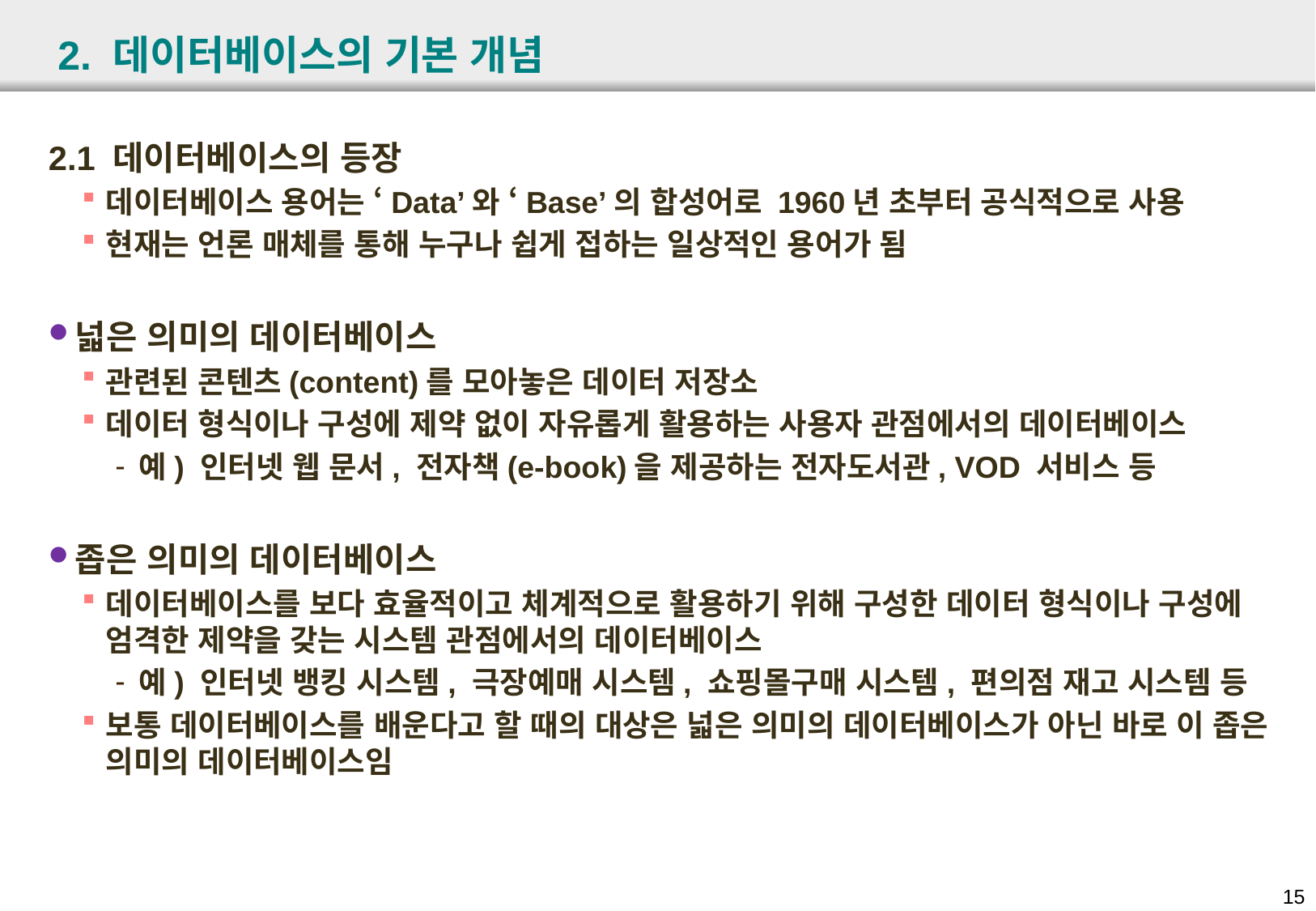

# 2. 데이터베이스의 기본 개념
2.1 데이터베이스의 등장
데이터베이스 용어는 ‘Data’와 ‘Base’의 합성어로 1960년 초부터 공식적으로 사용
현재는 언론 매체를 통해 누구나 쉽게 접하는 일상적인 용어가 됨

넓은 의미의 데이터베이스
관련된 콘텐츠(content)를 모아놓은 데이터 저장소
데이터 형식이나 구성에 제약 없이 자유롭게 활용하는 사용자 관점에서의 데이터베이스
예) 인터넷 웹 문서, 전자책(e-book)을 제공하는 전자도서관, VOD 서비스 등

좁은 의미의 데이터베이스
데이터베이스를 보다 효율적이고 체계적으로 활용하기 위해 구성한 데이터 형식이나 구성에 엄격한 제약을 갖는 시스템 관점에서의 데이터베이스
예) 인터넷 뱅킹 시스템, 극장예매 시스템, 쇼핑몰구매 시스템, 편의점 재고 시스템 등
보통 데이터베이스를 배운다고 할 때의 대상은 넓은 의미의 데이터베이스가 아닌 바로 이 좁은 의미의 데이터베이스임